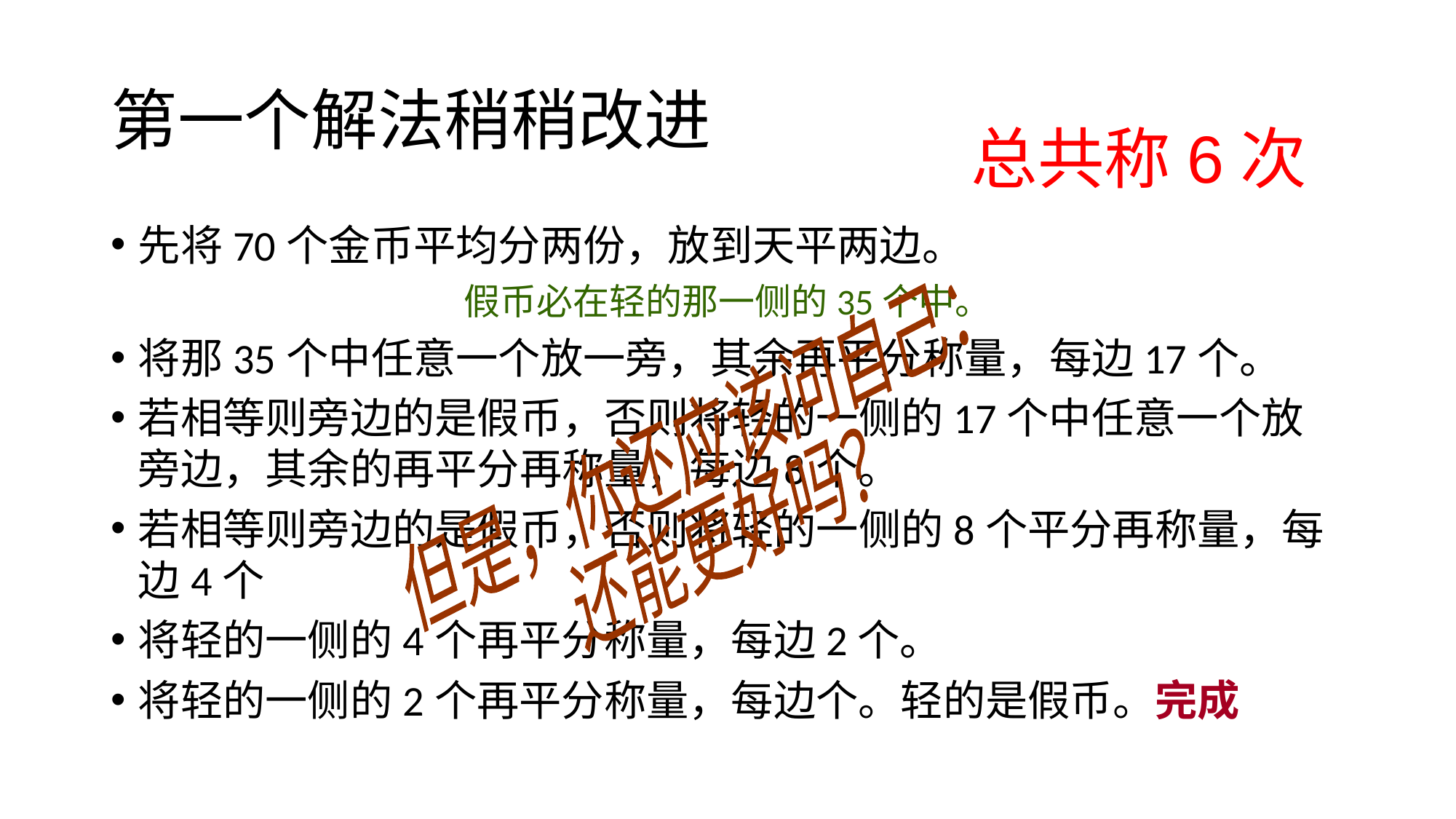

# 第一个解法稍稍改进
总共称6次
先将70个金币平均分两份，放到天平两边。
假币必在轻的那一侧的35个中。
将那35个中任意一个放一旁，其余再平分称量，每边17个。
若相等则旁边的是假币，否则将轻的一侧的17个中任意一个放旁边，其余的再平分再称量，每边8个。
若相等则旁边的是假币，否则将轻的一侧的8个平分再称量，每边4个
将轻的一侧的4个再平分称量，每边2个。
将轻的一侧的2个再平分称量，每边个。轻的是假币。完成
但是，你还应该问自己：
还能更好吗？